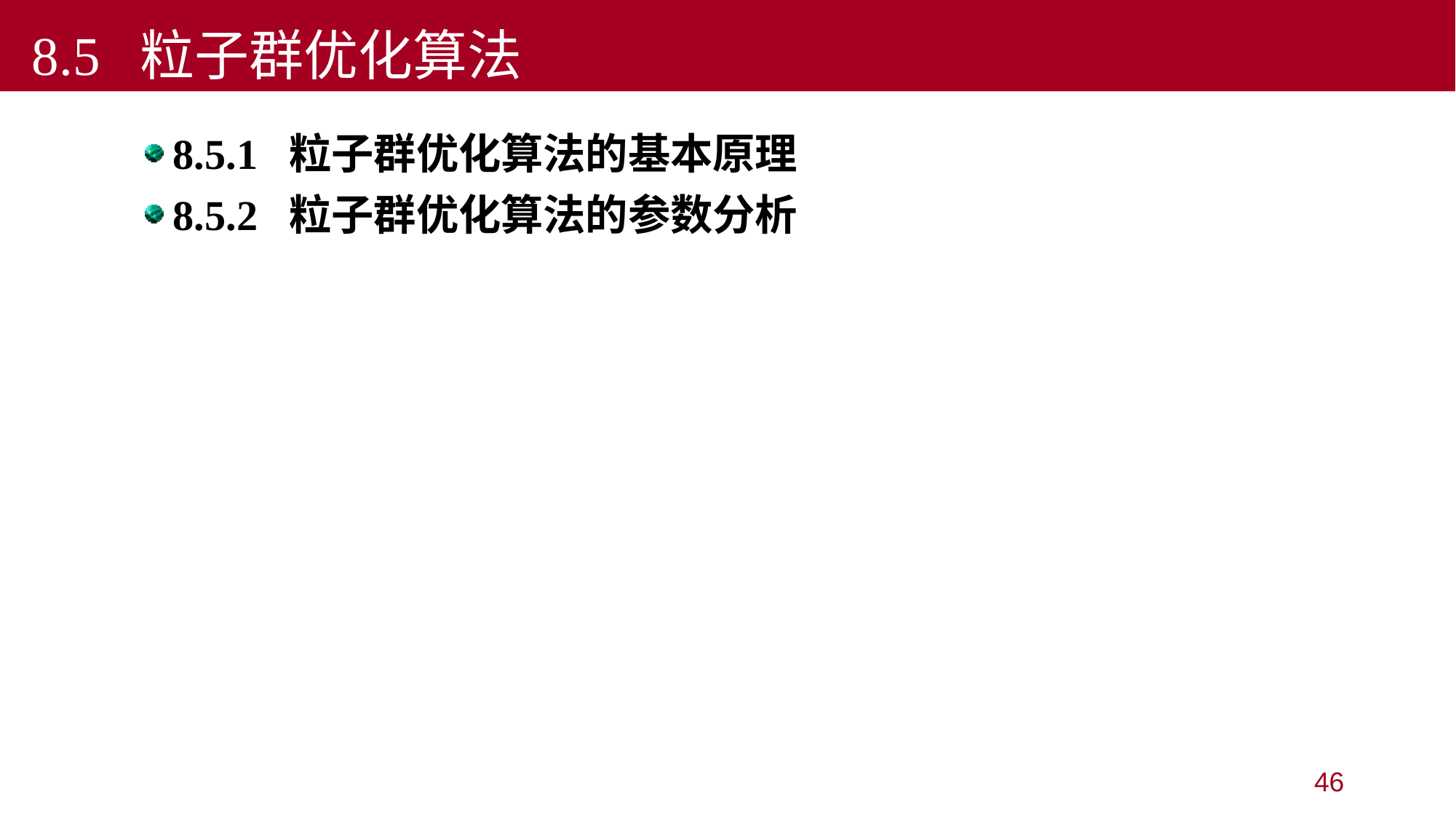

8.5  粒子群优化算法
8.5.1  粒子群优化算法的基本原理
8.5.2  粒子群优化算法的参数分析
46